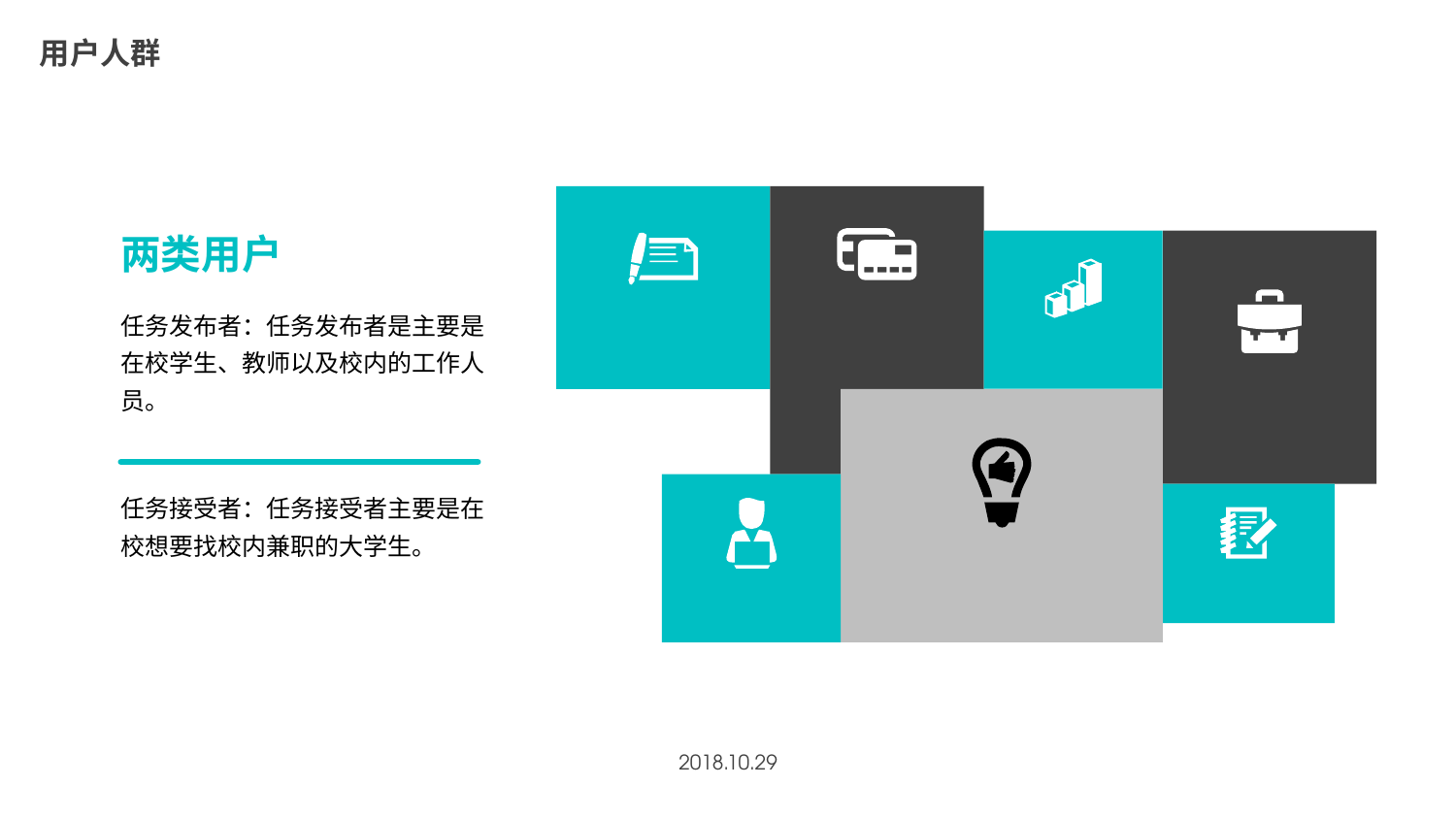

用户人群

两类用户
任务发布者：任务发布者是主要是在校学生、教师以及校内的工作人员。

任务接受者：任务接受者主要是在校想要找校内兼职的大学生。
2018.10.29